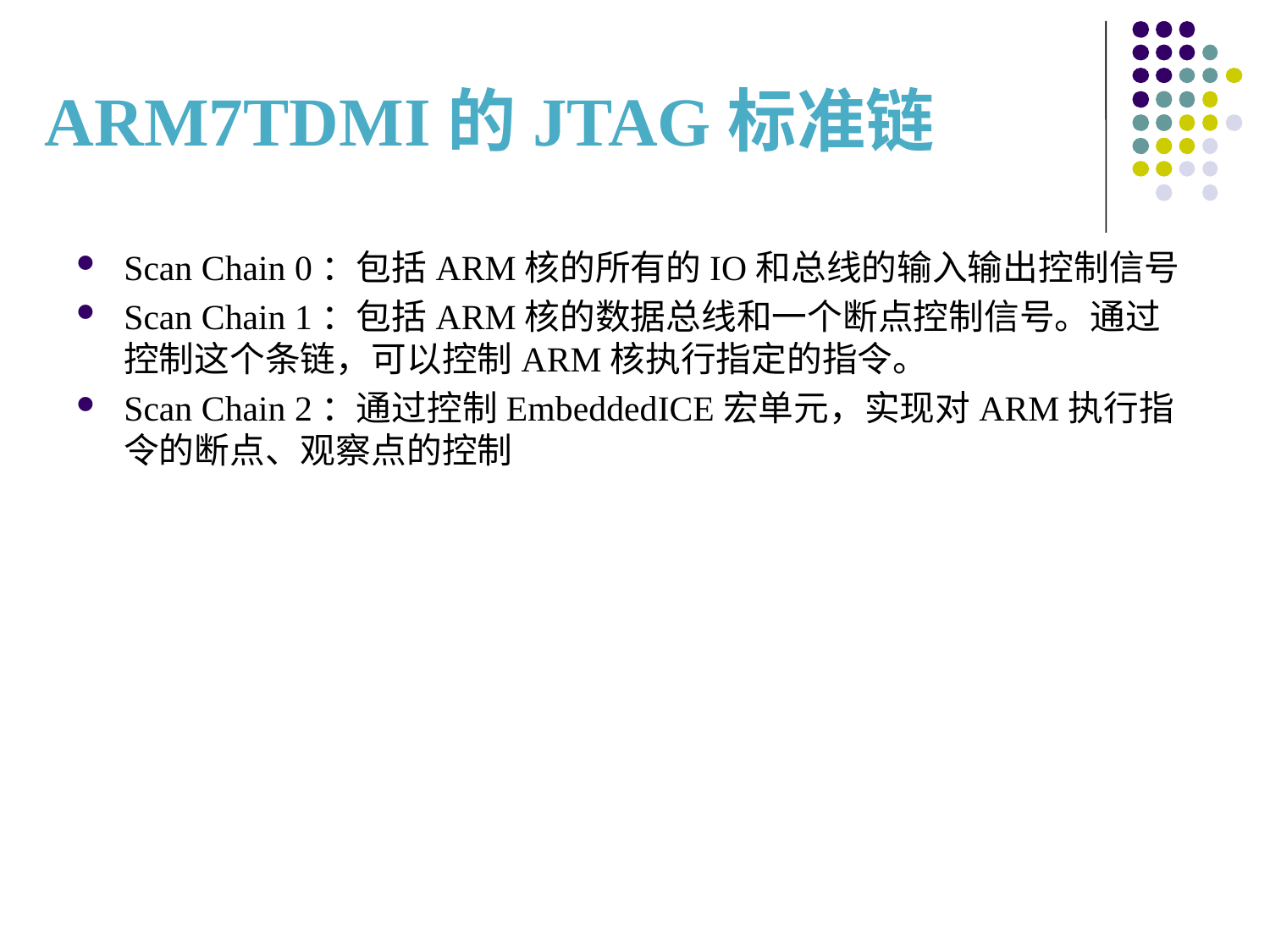

# ARM7TDMI的JTAG标准链
Scan Chain 0：包括ARM核的所有的IO和总线的输入输出控制信号
Scan Chain 1：包括ARM核的数据总线和一个断点控制信号。通过控制这个条链，可以控制ARM核执行指定的指令。
Scan Chain 2：通过控制EmbeddedICE宏单元，实现对ARM执行指令的断点、观察点的控制